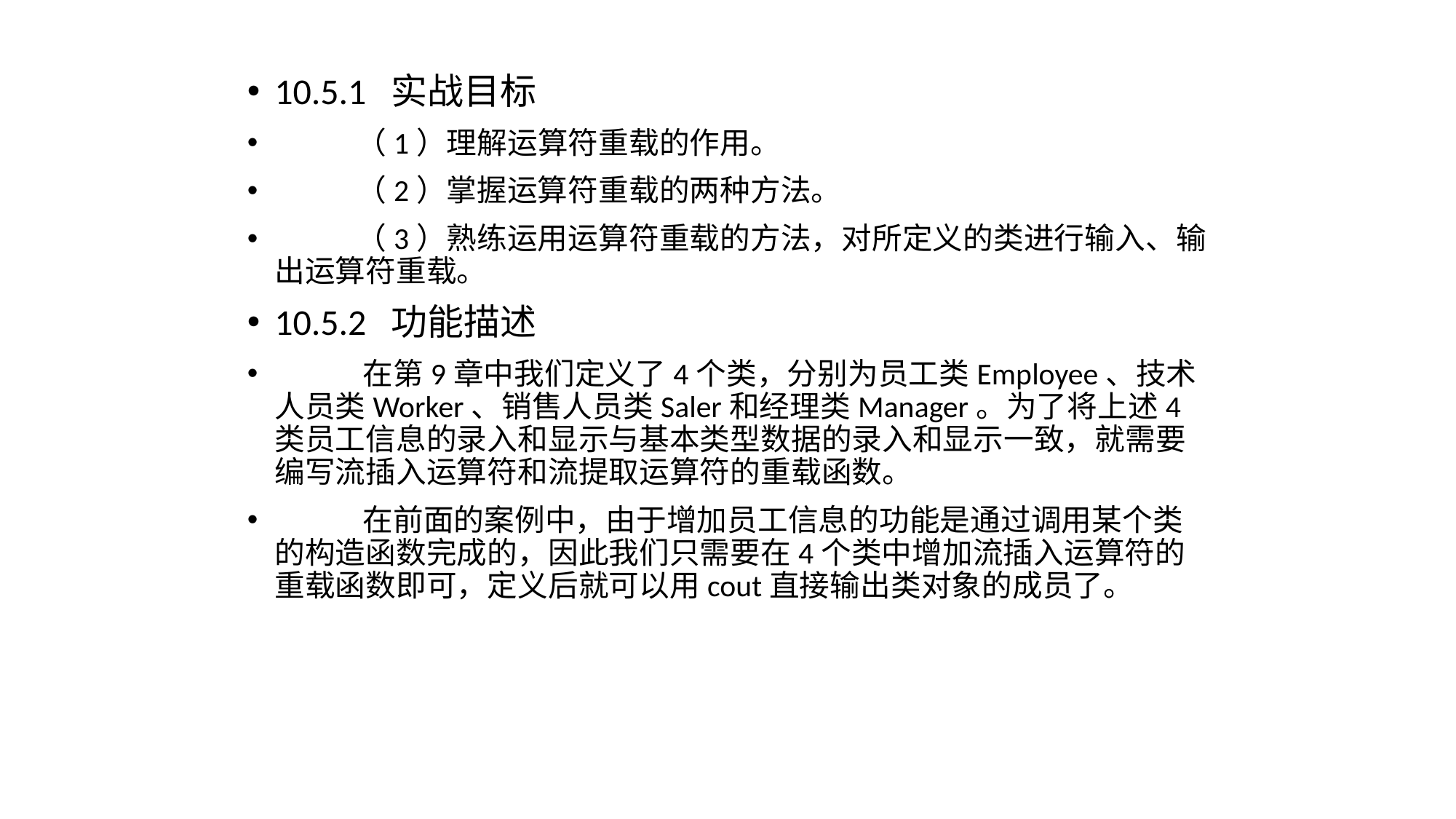

10.5.1  实战目标
           （1）理解运算符重载的作用。
           （2）掌握运算符重载的两种方法。
           （3）熟练运用运算符重载的方法，对所定义的类进行输入、输出运算符重载。
10.5.2  功能描述
            在第9章中我们定义了4个类，分别为员工类Employee、技术人员类Worker、销售人员类Saler和经理类Manager。为了将上述4类员工信息的录入和显示与基本类型数据的录入和显示一致，就需要编写流插入运算符和流提取运算符的重载函数。
            在前面的案例中，由于增加员工信息的功能是通过调用某个类的构造函数完成的，因此我们只需要在4个类中增加流插入运算符的重载函数即可，定义后就可以用cout直接输出类对象的成员了。